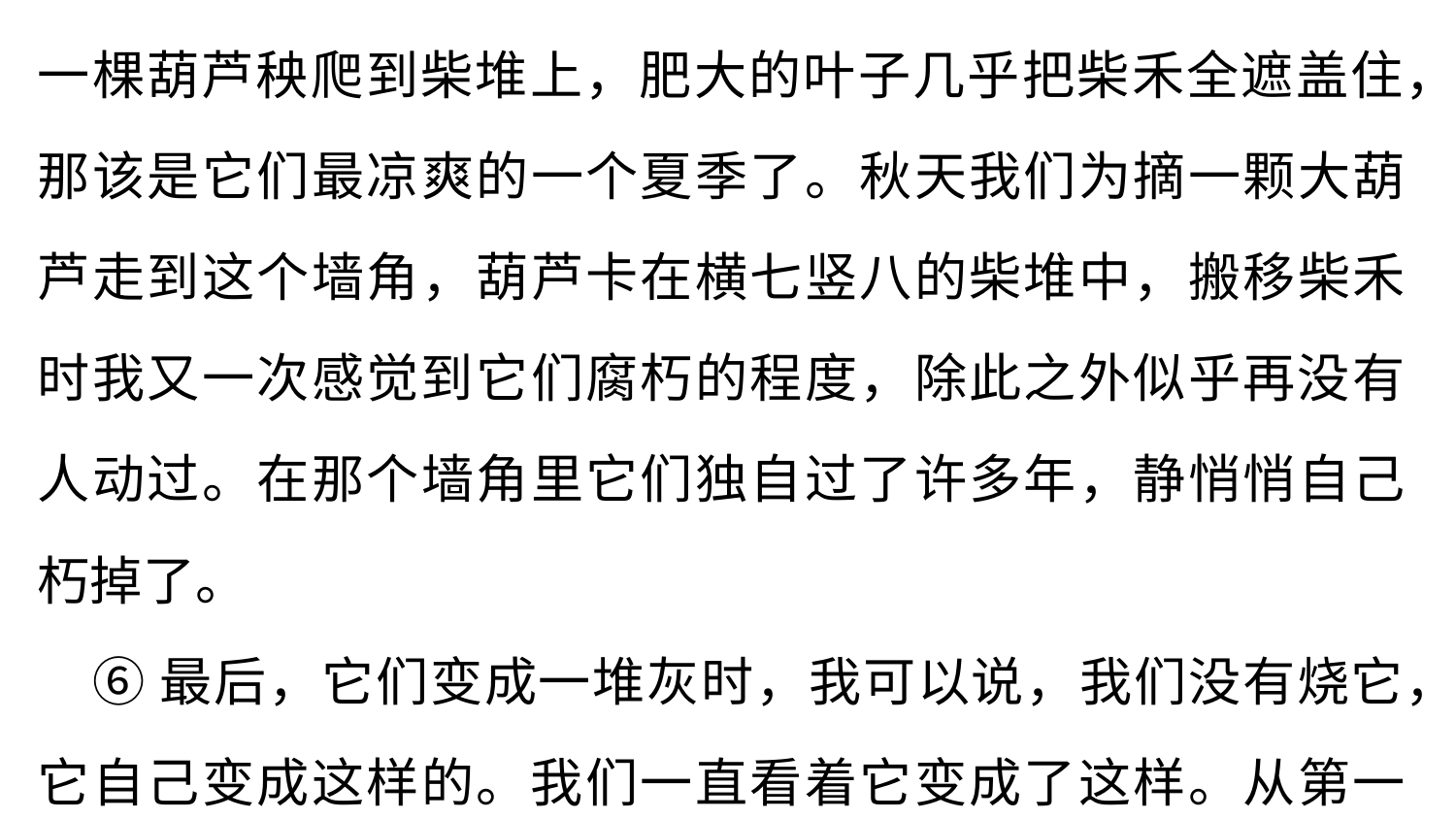

一棵葫芦秧爬到柴堆上，肥大的叶子几乎把柴禾全遮盖住，那该是它们最凉爽的一个夏季了。秋天我们为摘一颗大葫芦走到这个墙角，葫芦卡在横七竖八的柴堆中，搬移柴禾时我又一次感觉到它们腐朽的程度，除此之外似乎再没有人动过。在那个墙角里它们独自过了许多年，静悄悄自己朽掉了。
    ⑥最后，它们变成一堆灰时，我可以说，我们没有烧它，它自己变成这样的。我们一直看着它变成了这样。从第一滴雨落到它们身上、第一层青皮在风中开裂我们看见了。它根